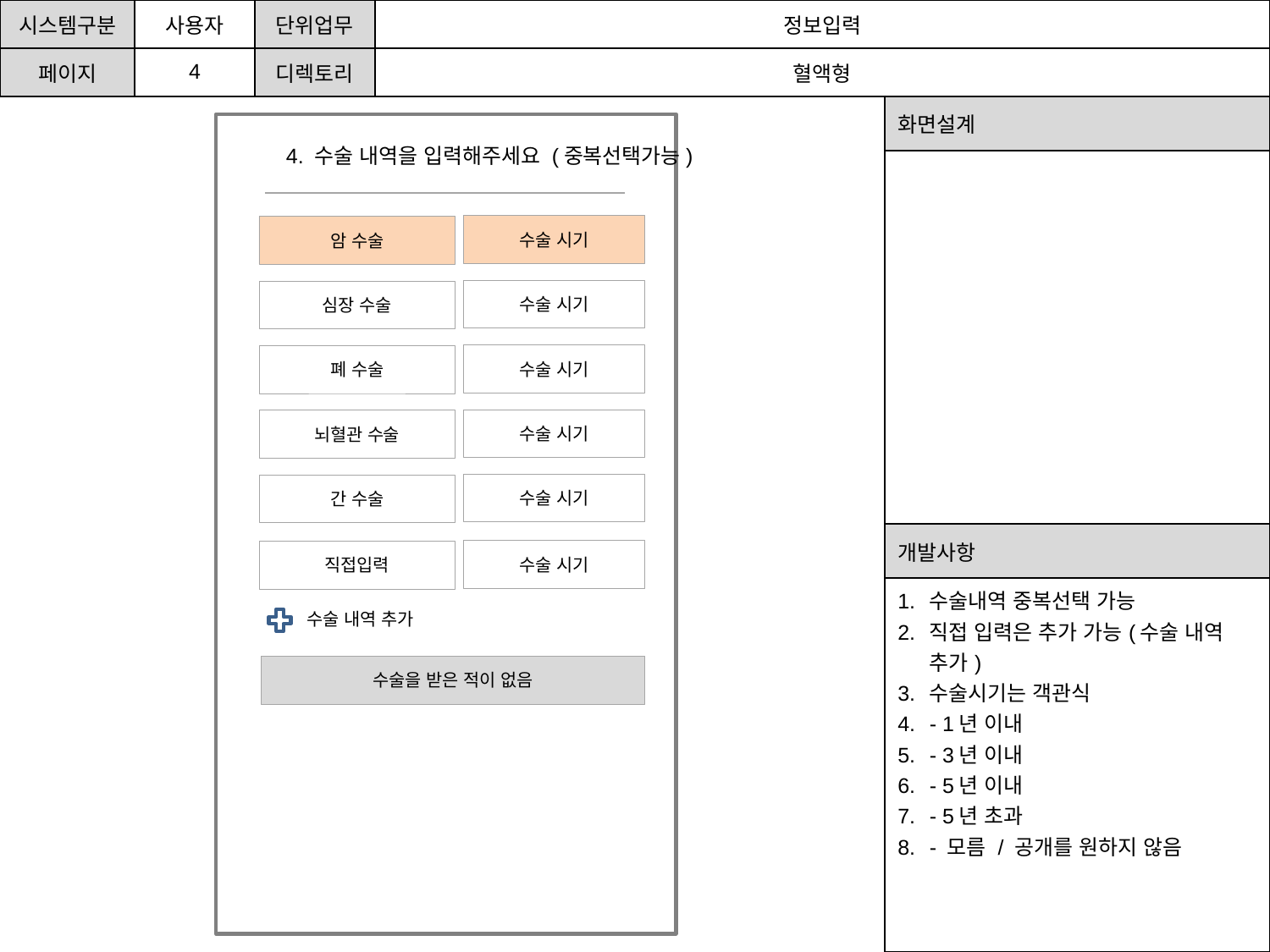

| 시스템구분 | 사용자 | 단위업무 | 정보입력 |
| --- | --- | --- | --- |
| 페이지 | 4 | 디렉토리 | 혈액형 |
| 화면설계 |
| --- |
|  |
| 개발사항 |
| 수술내역 중복선택 가능 직접 입력은 추가 가능(수술 내역 추가) 수술시기는 객관식 - 1년 이내 - 3년 이내 - 5년 이내 - 5년 초과 - 모름 / 공개를 원하지 않음 |

4. 수술 내역을 입력해주세요 (중복선택가능)
수술 시기
암 수술
수술 시기
심장 수술
수술 시기
폐 수술
수술 시기
뇌혈관 수술
수술 시기
간 수술
수술 시기
직접입력
수술 내역 추가

수술을 받은 적이 없음